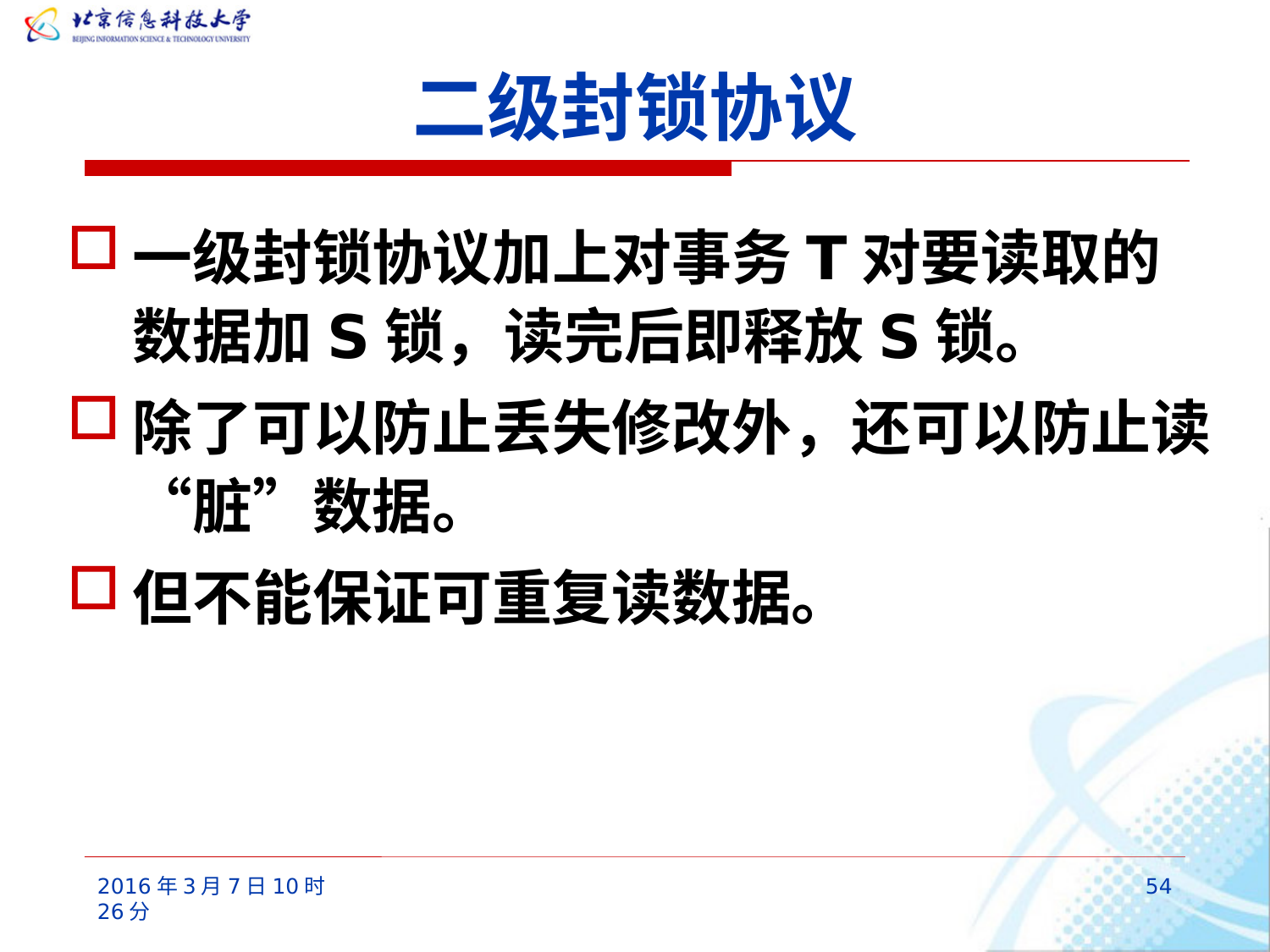

# 二级封锁协议
一级封锁协议加上对事务T对要读取的数据加S锁，读完后即释放S锁。
除了可以防止丢失修改外，还可以防止读“脏”数据。
但不能保证可重复读数据。
2016年3月7日10时26分
54